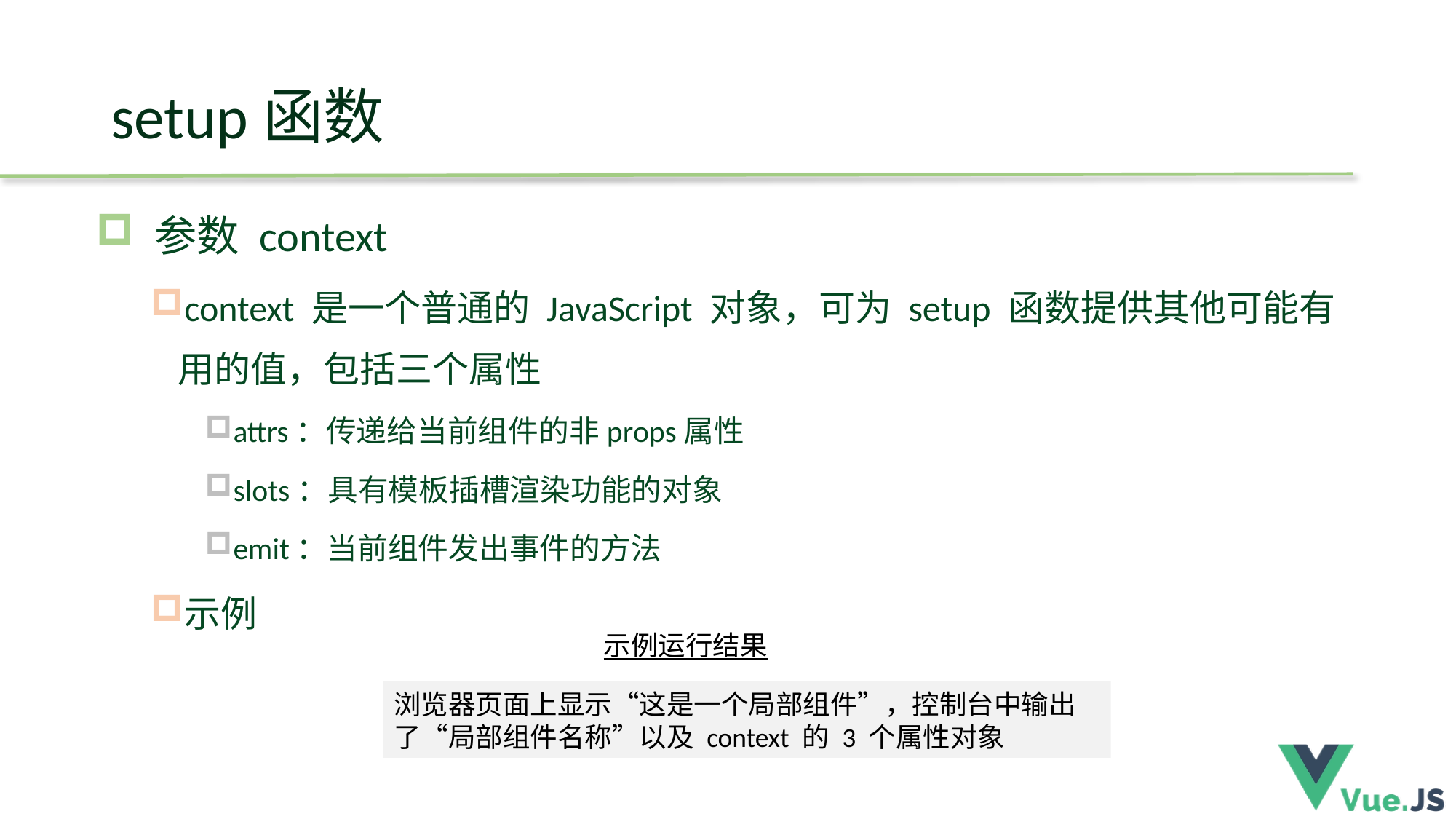

# setup函数
 参数 context
context 是一个普通的 JavaScript 对象，可为 setup 函数提供其他可能有用的值，包括三个属性
attrs：传递给当前组件的非props属性
slots：具有模板插槽渲染功能的对象
emit：当前组件发出事件的方法
示例
示例运行结果
浏览器页面上显示“这是一个局部组件”，控制台中输出了“局部组件名称”以及 context 的 3 个属性对象